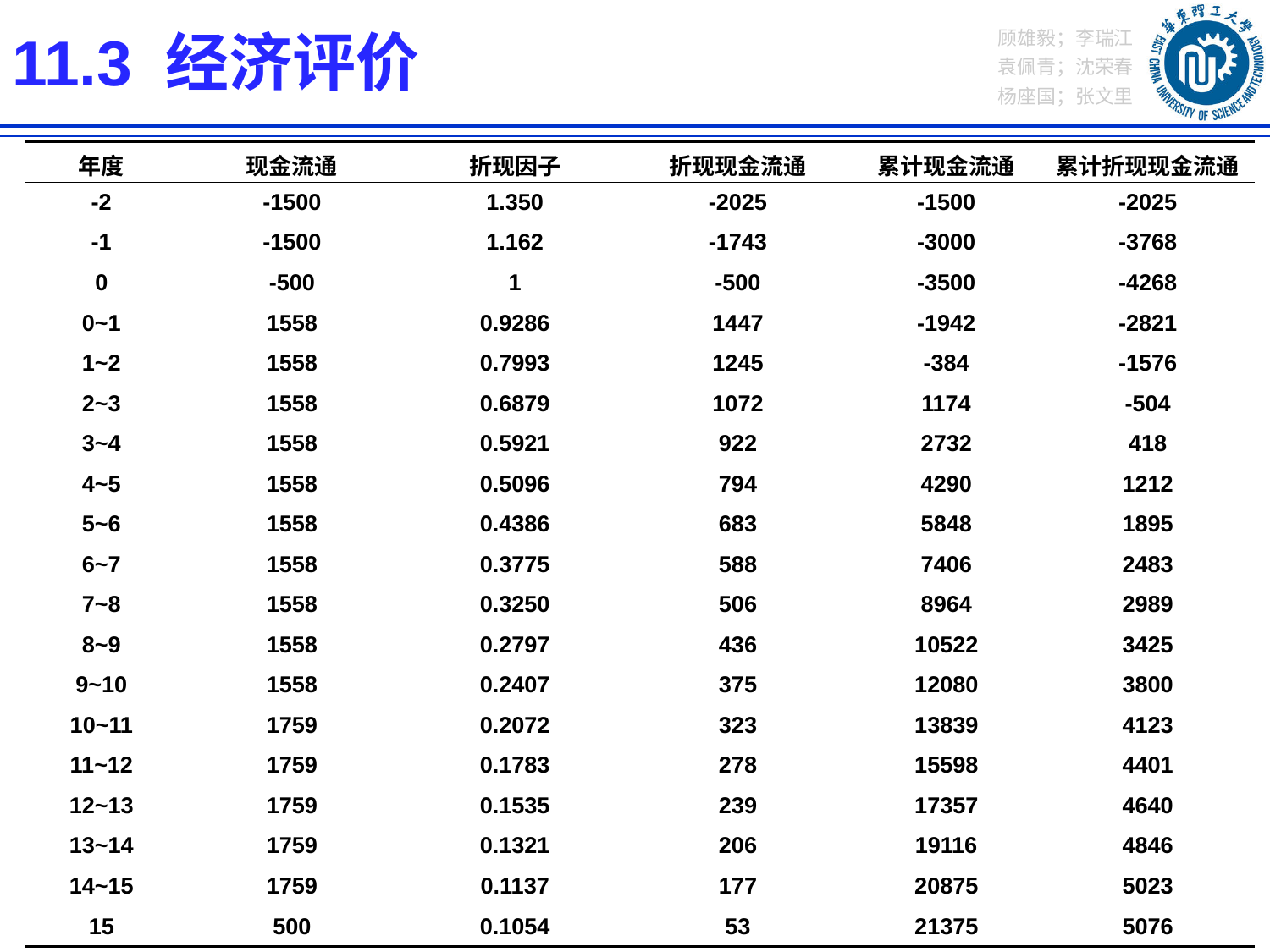

11.3 经济评价
| 年度 | 现金流通 | 折现因子 | 折现现金流通 | 累计现金流通 | 累计折现现金流通 |
| --- | --- | --- | --- | --- | --- |
| -2 | -1500 | 1.350 | -2025 | -1500 | -2025 |
| -1 | -1500 | 1.162 | -1743 | -3000 | -3768 |
| 0 | -500 | 1 | -500 | -3500 | -4268 |
| 0~1 | 1558 | 0.9286 | 1447 | -1942 | -2821 |
| 1~2 | 1558 | 0.7993 | 1245 | -384 | -1576 |
| 2~3 | 1558 | 0.6879 | 1072 | 1174 | -504 |
| 3~4 | 1558 | 0.5921 | 922 | 2732 | 418 |
| 4~5 | 1558 | 0.5096 | 794 | 4290 | 1212 |
| 5~6 | 1558 | 0.4386 | 683 | 5848 | 1895 |
| 6~7 | 1558 | 0.3775 | 588 | 7406 | 2483 |
| 7~8 | 1558 | 0.3250 | 506 | 8964 | 2989 |
| 8~9 | 1558 | 0.2797 | 436 | 10522 | 3425 |
| 9~10 | 1558 | 0.2407 | 375 | 12080 | 3800 |
| 10~11 | 1759 | 0.2072 | 323 | 13839 | 4123 |
| 11~12 | 1759 | 0.1783 | 278 | 15598 | 4401 |
| 12~13 | 1759 | 0.1535 | 239 | 17357 | 4640 |
| 13~14 | 1759 | 0.1321 | 206 | 19116 | 4846 |
| 14~15 | 1759 | 0.1137 | 177 | 20875 | 5023 |
| 15 | 500 | 0.1054 | 53 | 21375 | 5076 |